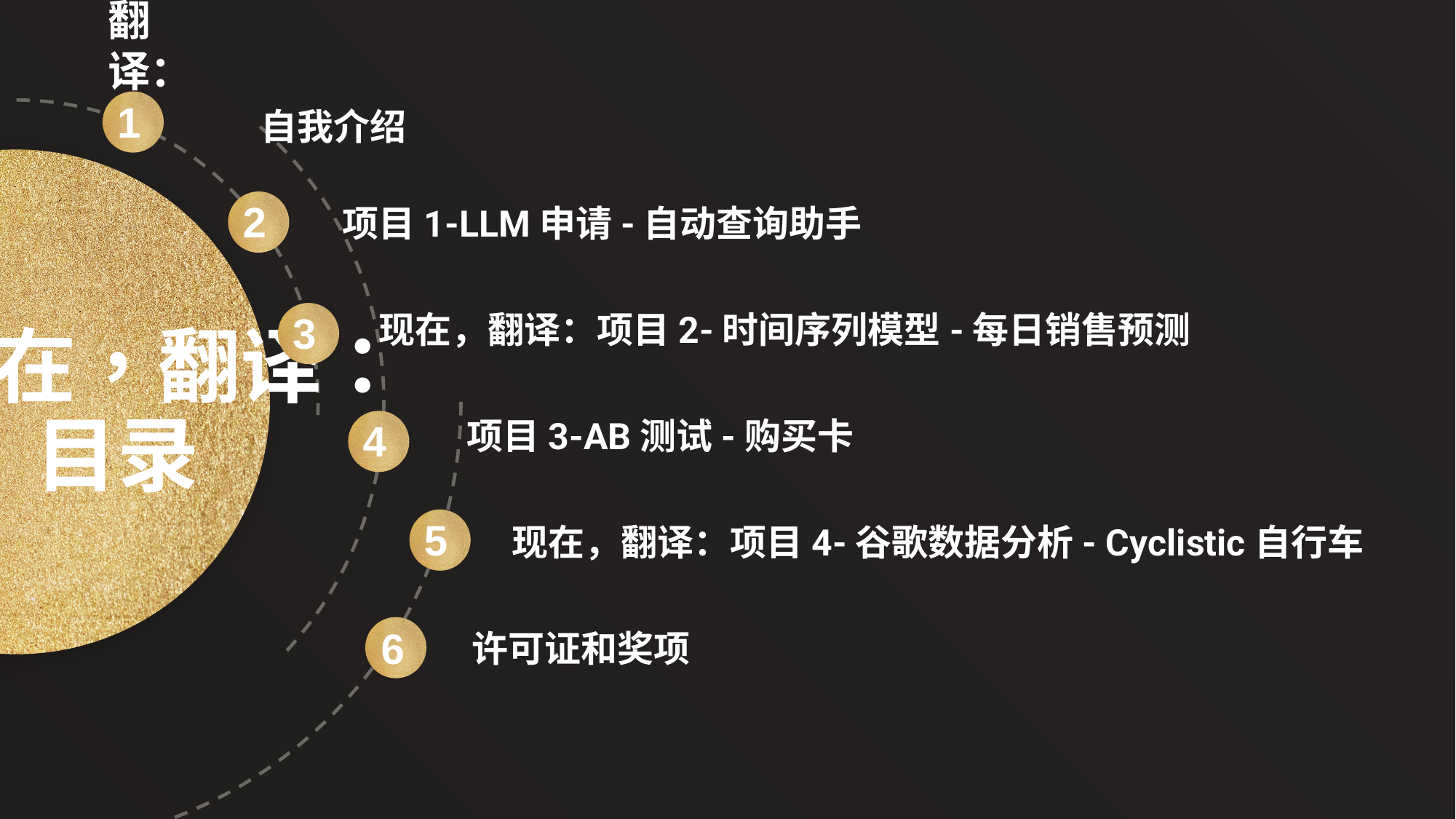

现在，翻译：项目2- Cyclistic自行车数据分析
现在，翻译：项目3-数字营销关键绩效指标跟踪仪表板

自我介绍
现在，翻译：1

项目1-LLM申请-自动查询助手
2

# 现在，翻译：目录
现在，翻译：项目2-时间序列模型-每日销售预测
3

项目3-AB测试-购买卡
4

现在，翻译：项目4-谷歌数据分析- Cyclistic自行车
5

许可证和奖项
6